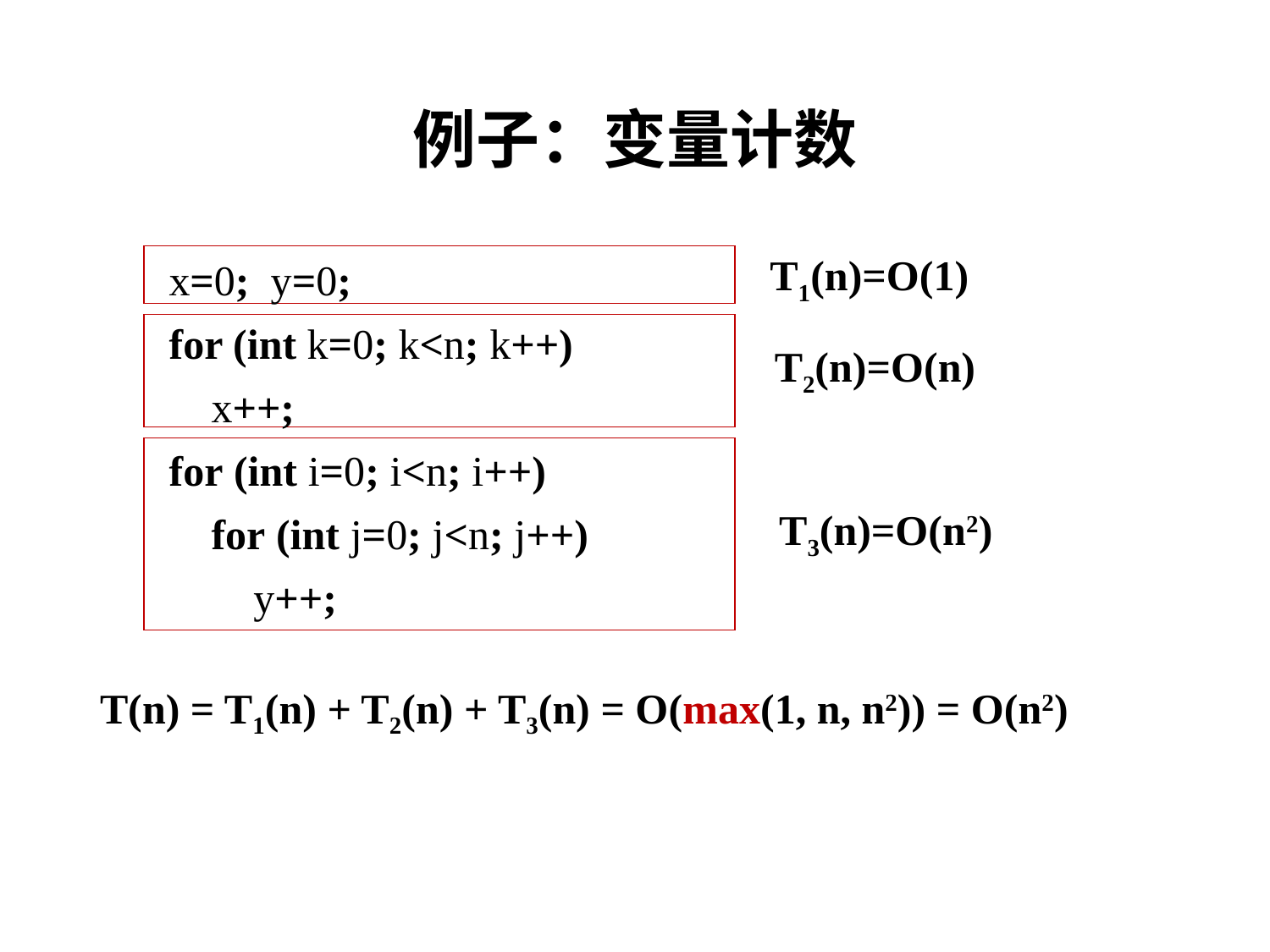

# 例子：变量计数
x=0;  y=0;
for (int k=0; k<n; k++)
    x++;
for (int i=0; i<n; i++)
    for (int j=0; j<n; j++)
        y++;
T1(n)=O(1)

T2(n)=O(n)

T3(n)=O(n2)
T(n) = T1(n) + T2(n) + T3(n) = O(max(1, n, n2)) = O(n2)